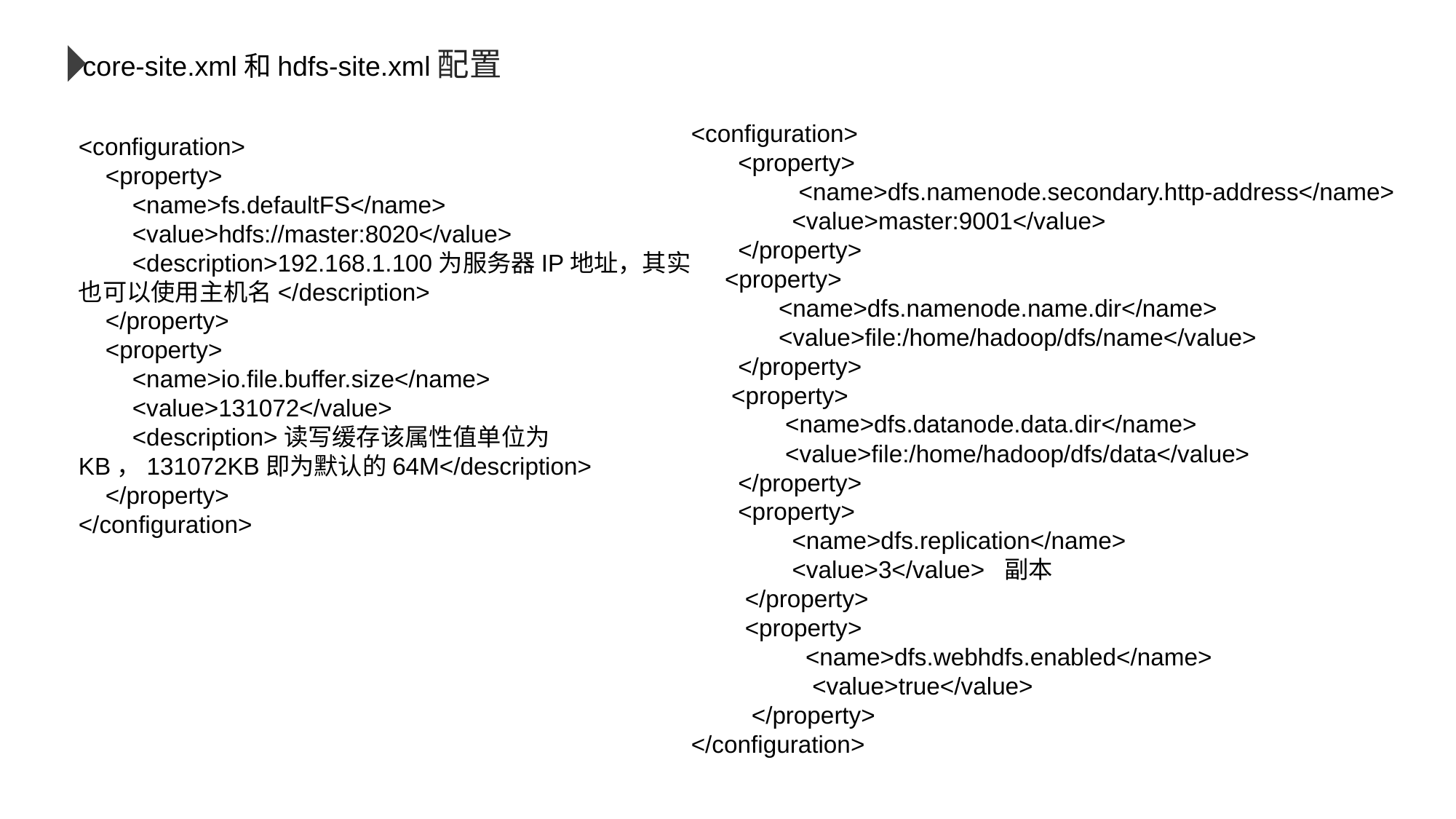

core-site.xml和hdfs-site.xml配置

<configuration>
       <property>
                <name>dfs.namenode.secondary.http-address</name>
               <value>master:9001</value>
       </property>
     <property>
             <name>dfs.namenode.name.dir</name>
             <value>file:/home/hadoop/dfs/name</value>
       </property>
      <property>
              <name>dfs.datanode.data.dir</name>
              <value>file:/home/hadoop/dfs/data</value>
       </property>
       <property>
               <name>dfs.replication</name>
               <value>3</value>  副本
        </property>
        <property>
                 <name>dfs.webhdfs.enabled</name>
                  <value>true</value>
         </property>
</configuration>
<configuration>
    <property>
        <name>fs.defaultFS</name>
        <value>hdfs://master:8020</value>
        <description>192.168.1.100为服务器IP地址，其实也可以使用主机名</description>
    </property>
    <property>
        <name>io.file.buffer.size</name>
        <value>131072</value>
        <description>读写缓存该属性值单位为KB，131072KB即为默认的64M</description>
    </property>
</configuration>